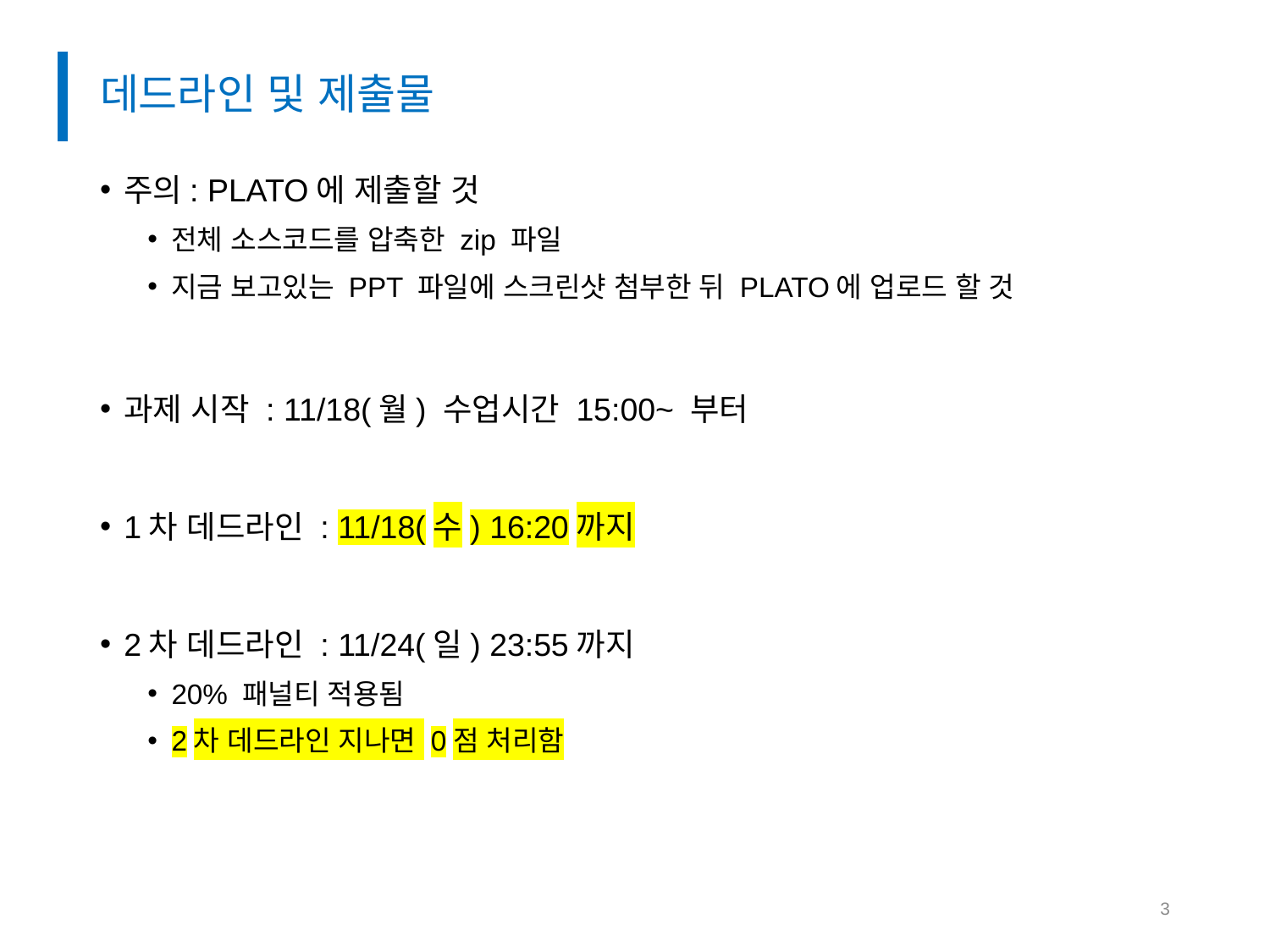

# 데드라인 및 제출물
주의: PLATO에 제출할 것
전체 소스코드를 압축한 zip 파일
지금 보고있는 PPT 파일에 스크린샷 첨부한 뒤 PLATO에 업로드 할 것

과제 시작 : 11/18(월) 수업시간 15:00~ 부터

1차 데드라인 : 11/18(수) 16:20까지

2차 데드라인 : 11/24(일) 23:55까지
20% 패널티 적용됨
2차 데드라인 지나면 0점 처리함

3